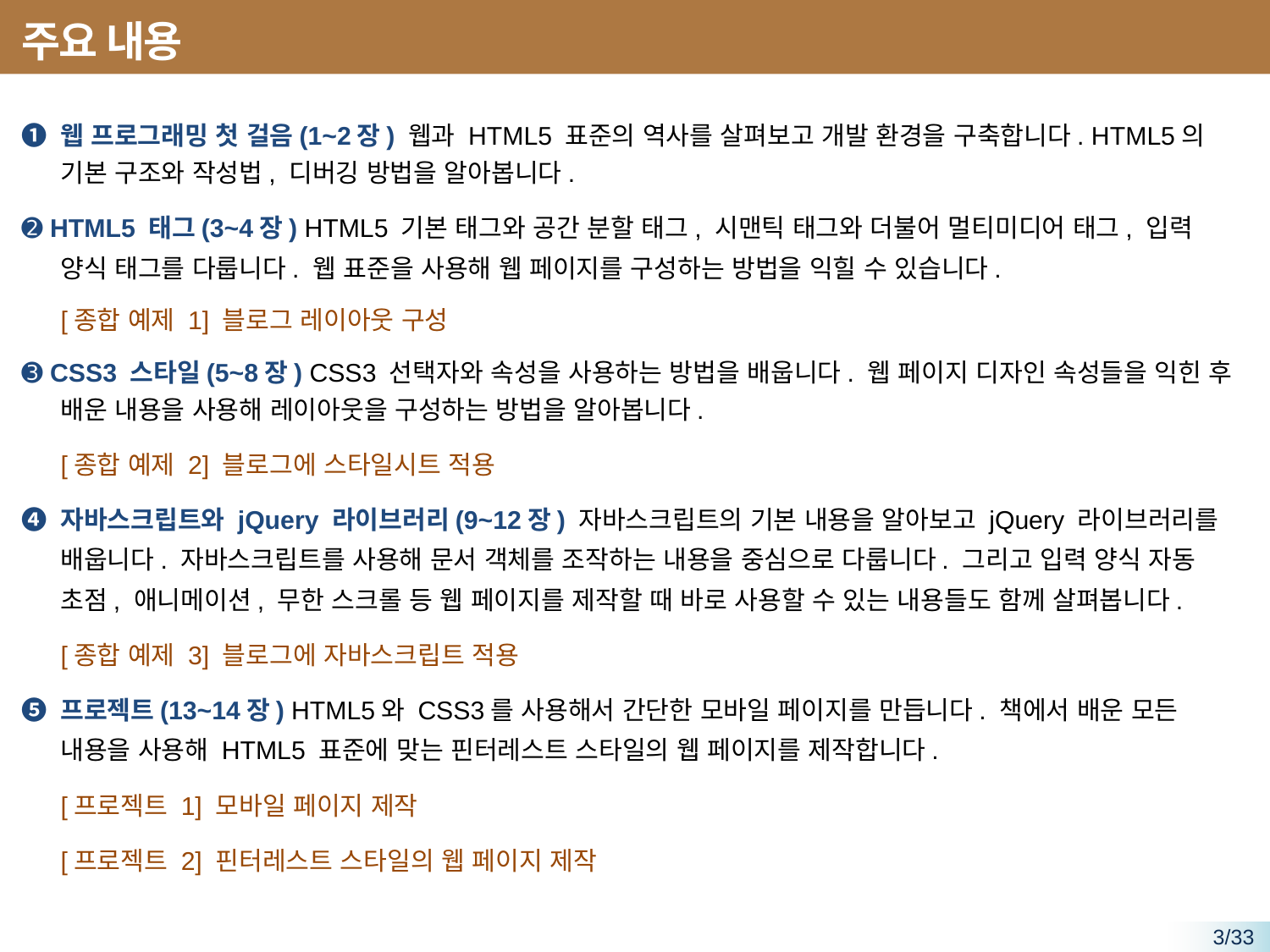

# 주요 내용
➊ 웹 프로그래밍 첫 걸음(1~2장) 웹과 HTML5 표준의 역사를 살펴보고 개발 환경을 구축합니다. HTML5의 기본 구조와 작성법, 디버깅 방법을 알아봅니다.
➋ HTML5 태그(3~4장) HTML5 기본 태그와 공간 분할 태그, 시맨틱 태그와 더불어 멀티미디어 태그, 입력 양식 태그를 다룹니다. 웹 표준을 사용해 웹 페이지를 구성하는 방법을 익힐 수 있습니다.
[종합 예제 1] 블로그 레이아웃 구성
➌ CSS3 스타일(5~8장) CSS3 선택자와 속성을 사용하는 방법을 배웁니다. 웹 페이지 디자인 속성들을 익힌 후 배운 내용을 사용해 레이아웃을 구성하는 방법을 알아봅니다.
[종합 예제 2] 블로그에 스타일시트 적용
➍ 자바스크립트와 jQuery 라이브러리(9~12장) 자바스크립트의 기본 내용을 알아보고 jQuery 라이브러리를 배웁니다. 자바스크립트를 사용해 문서 객체를 조작하는 내용을 중심으로 다룹니다. 그리고 입력 양식 자동 초점, 애니메이션, 무한 스크롤 등 웹 페이지를 제작할 때 바로 사용할 수 있는 내용들도 함께 살펴봅니다.
[종합 예제 3] 블로그에 자바스크립트 적용
➎ 프로젝트(13~14장) HTML5와 CSS3를 사용해서 간단한 모바일 페이지를 만듭니다. 책에서 배운 모든 내용을 사용해 HTML5 표준에 맞는 핀터레스트 스타일의 웹 페이지를 제작합니다.
[프로젝트 1] 모바일 페이지 제작
[프로젝트 2] 핀터레스트 스타일의 웹 페이지 제작